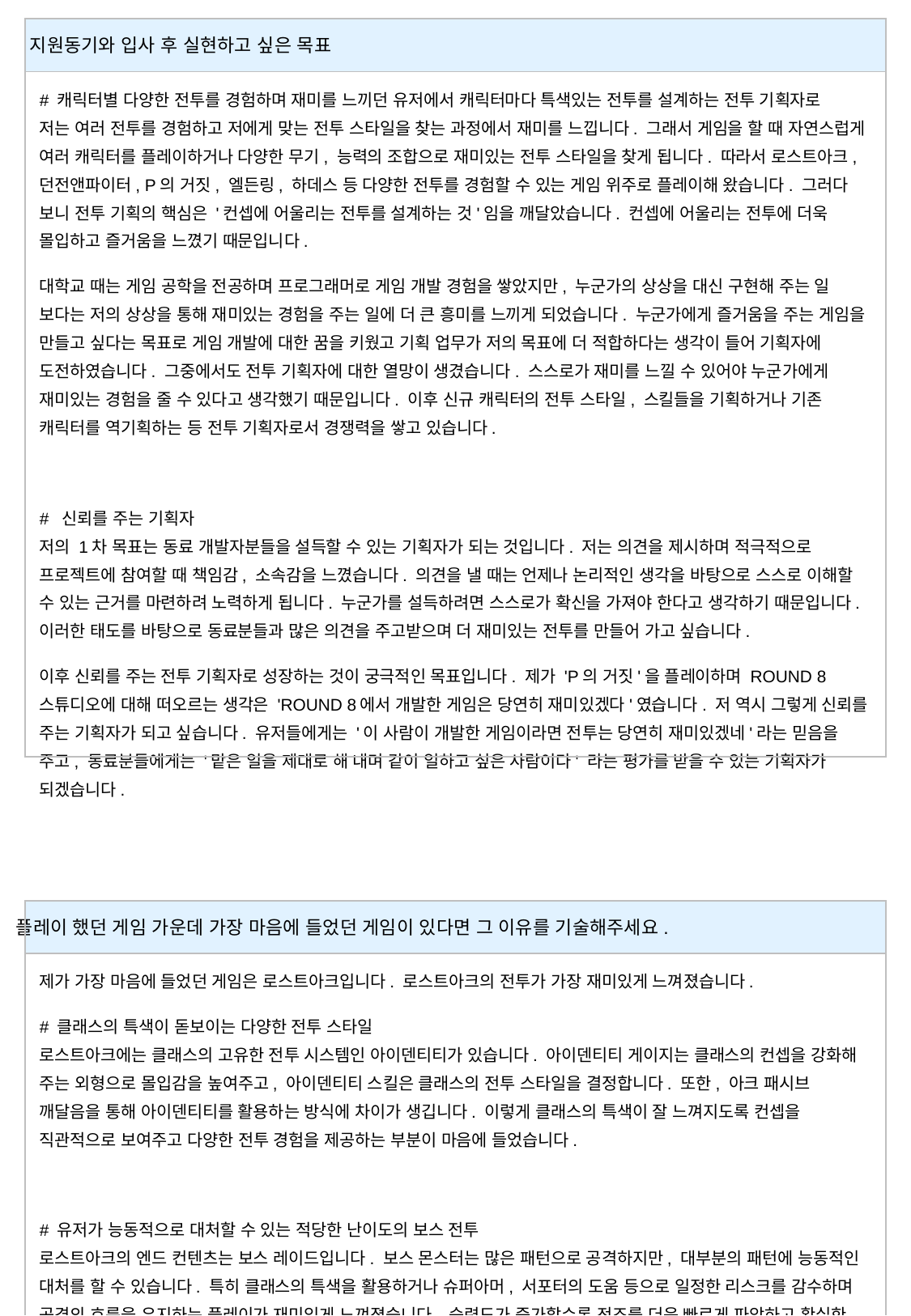

지원동기와 입사 후 실현하고 싶은 목표
# 캐릭터별 다양한 전투를 경험하며 재미를 느끼던 유저에서 캐릭터마다 특색있는 전투를 설계하는 전투 기획자로 저는 여러 전투를 경험하고 저에게 맞는 전투 스타일을 찾는 과정에서 재미를 느낍니다. 그래서 게임을 할 때 자연스럽게 여러 캐릭터를 플레이하거나 다양한 무기, 능력의 조합으로 재미있는 전투 스타일을 찾게 됩니다. 따라서 로스트아크, 던전앤파이터, P의 거짓, 엘든링, 하데스 등 다양한 전투를 경험할 수 있는 게임 위주로 플레이해 왔습니다. 그러다 보니 전투 기획의 핵심은 '컨셉에 어울리는 전투를 설계하는 것'임을 깨달았습니다. 컨셉에 어울리는 전투에 더욱 몰입하고 즐거움을 느꼈기 때문입니다.
대학교 때는 게임 공학을 전공하며 프로그래머로 게임 개발 경험을 쌓았지만, 누군가의 상상을 대신 구현해 주는 일 보다는 저의 상상을 통해 재미있는 경험을 주는 일에 더 큰 흥미를 느끼게 되었습니다. 누군가에게 즐거움을 주는 게임을 만들고 싶다는 목표로 게임 개발에 대한 꿈을 키웠고 기획 업무가 저의 목표에 더 적합하다는 생각이 들어 기획자에 도전하였습니다. 그중에서도 전투 기획자에 대한 열망이 생겼습니다. 스스로가 재미를 느낄 수 있어야 누군가에게 재미있는 경험을 줄 수 있다고 생각했기 때문입니다. 이후 신규 캐릭터의 전투 스타일, 스킬들을 기획하거나 기존 캐릭터를 역기획하는 등 전투 기획자로서 경쟁력을 쌓고 있습니다.

#  신뢰를 주는 기획자 저의 1차 목표는 동료 개발자분들을 설득할 수 있는 기획자가 되는 것입니다. 저는 의견을 제시하며 적극적으로 프로젝트에 참여할 때 책임감, 소속감을 느꼈습니다. 의견을 낼 때는 언제나 논리적인 생각을 바탕으로 스스로 이해할 수 있는 근거를 마련하려 노력하게 됩니다. 누군가를 설득하려면 스스로가 확신을 가져야 한다고 생각하기 때문입니다. 이러한 태도를 바탕으로 동료분들과 많은 의견을 주고받으며 더 재미있는 전투를 만들어 가고 싶습니다.
이후 신뢰를 주는 전투 기획자로 성장하는 것이 궁극적인 목표입니다. 제가 'P의 거짓'을 플레이하며 ROUND 8 스튜디오에 대해 떠오르는 생각은 'ROUND 8에서 개발한 게임은 당연히 재미있겠다'였습니다. 저 역시 그렇게 신뢰를 주는 기획자가 되고 싶습니다. 유저들에게는 '이 사람이 개발한 게임이라면 전투는 당연히 재미있겠네'라는 믿음을 주고, 동료분들에게는 '맡은 일을 제대로 해 내며 같이 일하고 싶은 사람이다' 라는 평가를 받을 수 있는 기획자가 되겠습니다.

플레이 했던 게임 가운데 가장 마음에 들었던 게임이 있다면 그 이유를 기술해주세요.
제가 가장 마음에 들었던 게임은 로스트아크입니다. 로스트아크의 전투가 가장 재미있게 느껴졌습니다.
# 클래스의 특색이 돋보이는 다양한 전투 스타일 로스트아크에는 클래스의 고유한 전투 시스템인 아이덴티티가 있습니다. 아이덴티티 게이지는 클래스의 컨셉을 강화해 주는 외형으로 몰입감을 높여주고, 아이덴티티 스킬은 클래스의 전투 스타일을 결정합니다. 또한, 아크 패시브 깨달음을 통해 아이덴티티를 활용하는 방식에 차이가 생깁니다. 이렇게 클래스의 특색이 잘 느껴지도록 컨셉을 직관적으로 보여주고 다양한 전투 경험을 제공하는 부분이 마음에 들었습니다.

# 유저가 능동적으로 대처할 수 있는 적당한 난이도의 보스 전투 로스트아크의 엔드 컨텐츠는 보스 레이드입니다. 보스 몬스터는 많은 패턴으로 공격하지만, 대부분의 패턴에 능동적인 대처를 할 수 있습니다. 특히 클래스의 특색을 활용하거나 슈퍼아머, 서포터의 도움 등으로 일정한 리스크를 감수하며 공격의 흐름을 유지하는 플레이가 재미있게 느껴졌습니다. 숙련도가 증가할수록 전조를 더욱 빠르게 파악하고 확실한 대처를 할 수 있어 숙련도 상승에 대한 성취감도 높았습니다.